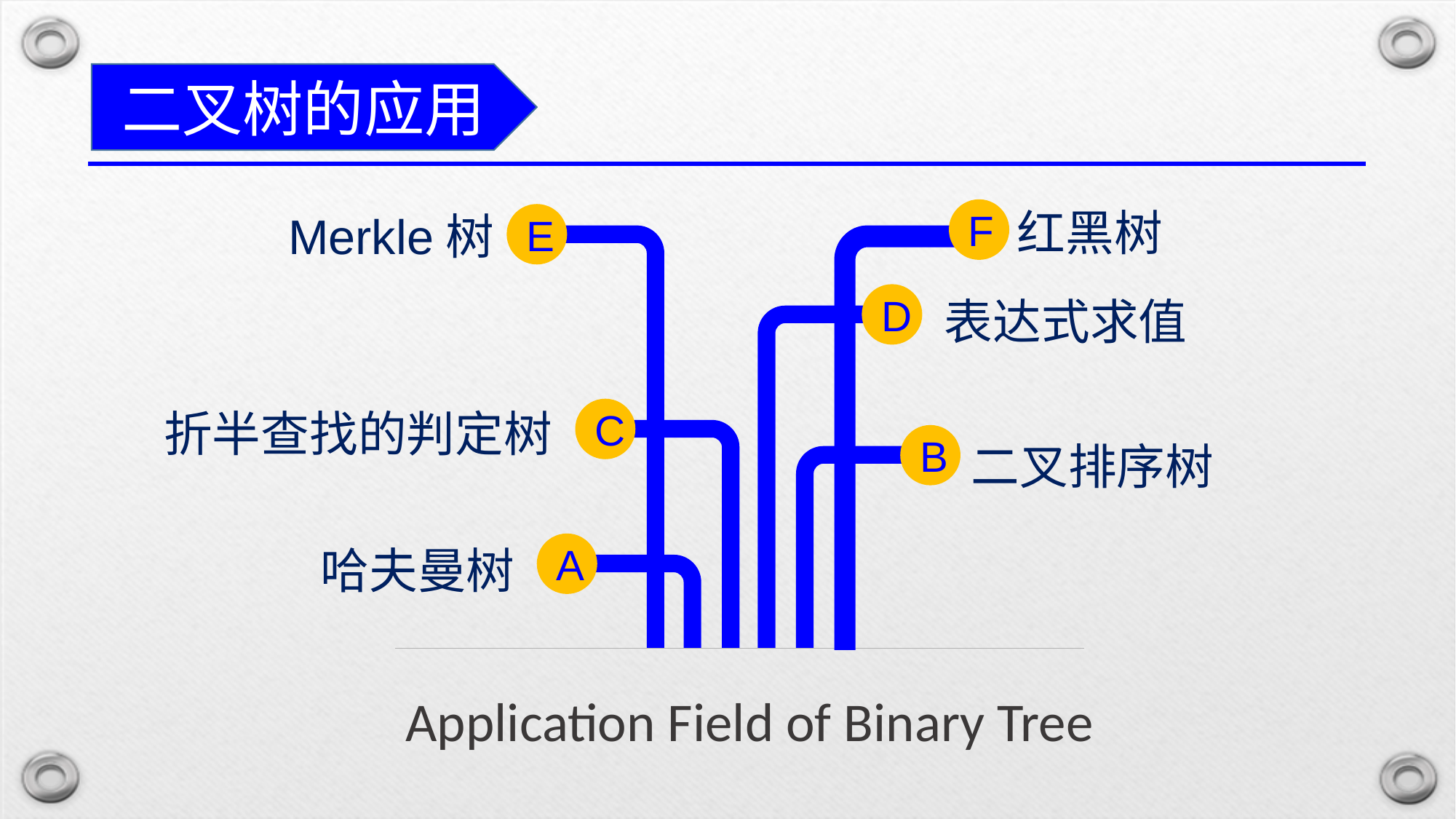

二叉树的应用
红黑树
Merkle树
F
E

表达式求值
D

折半查找的判定树
C

二叉排序树
B

哈夫曼树
A

Application Field of Binary Tree